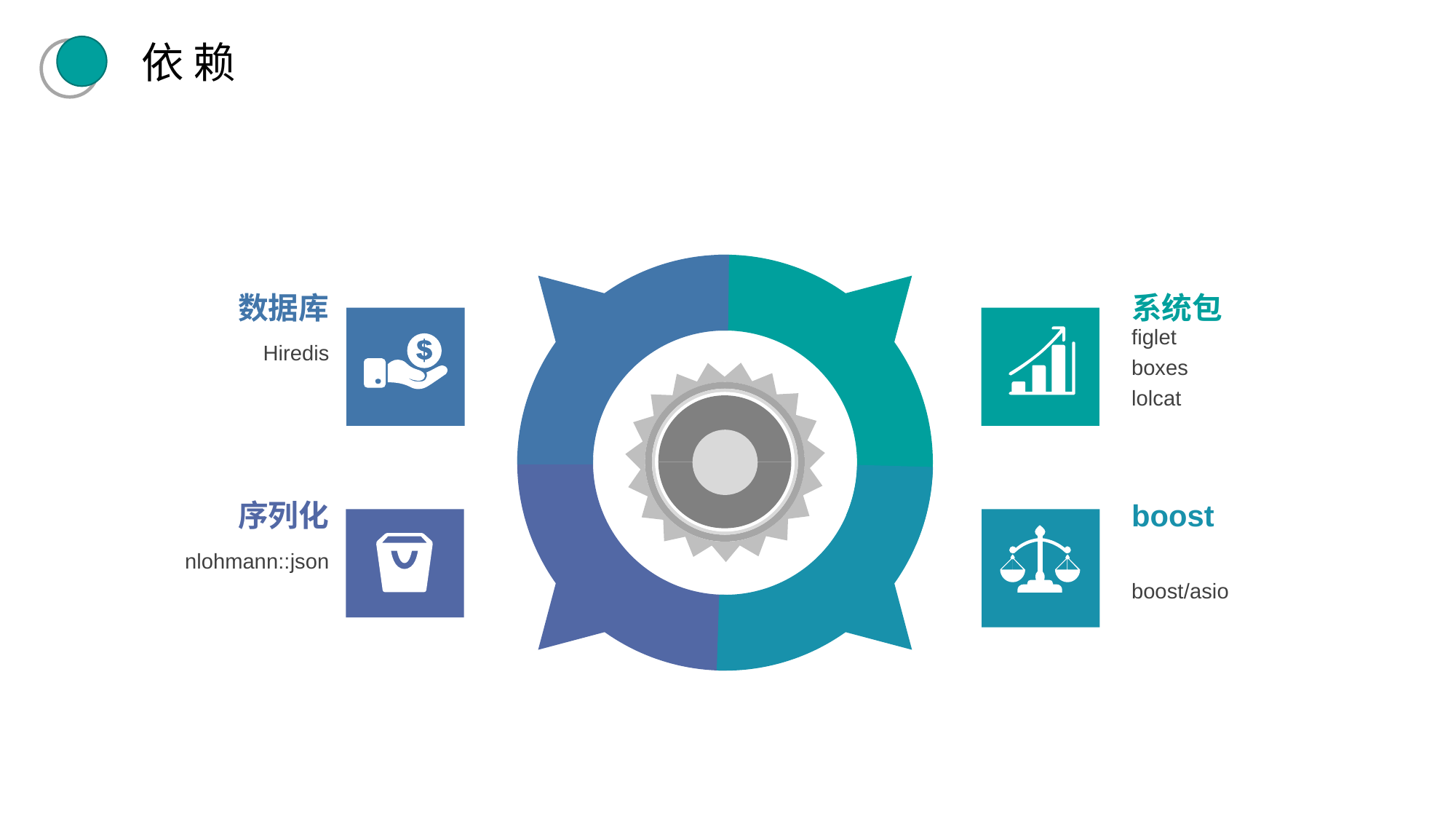

依赖

数据库
Hiredis
系统包
figlet
boxes
lolcat

序列化
nlohmann::json
boost
boost/asio